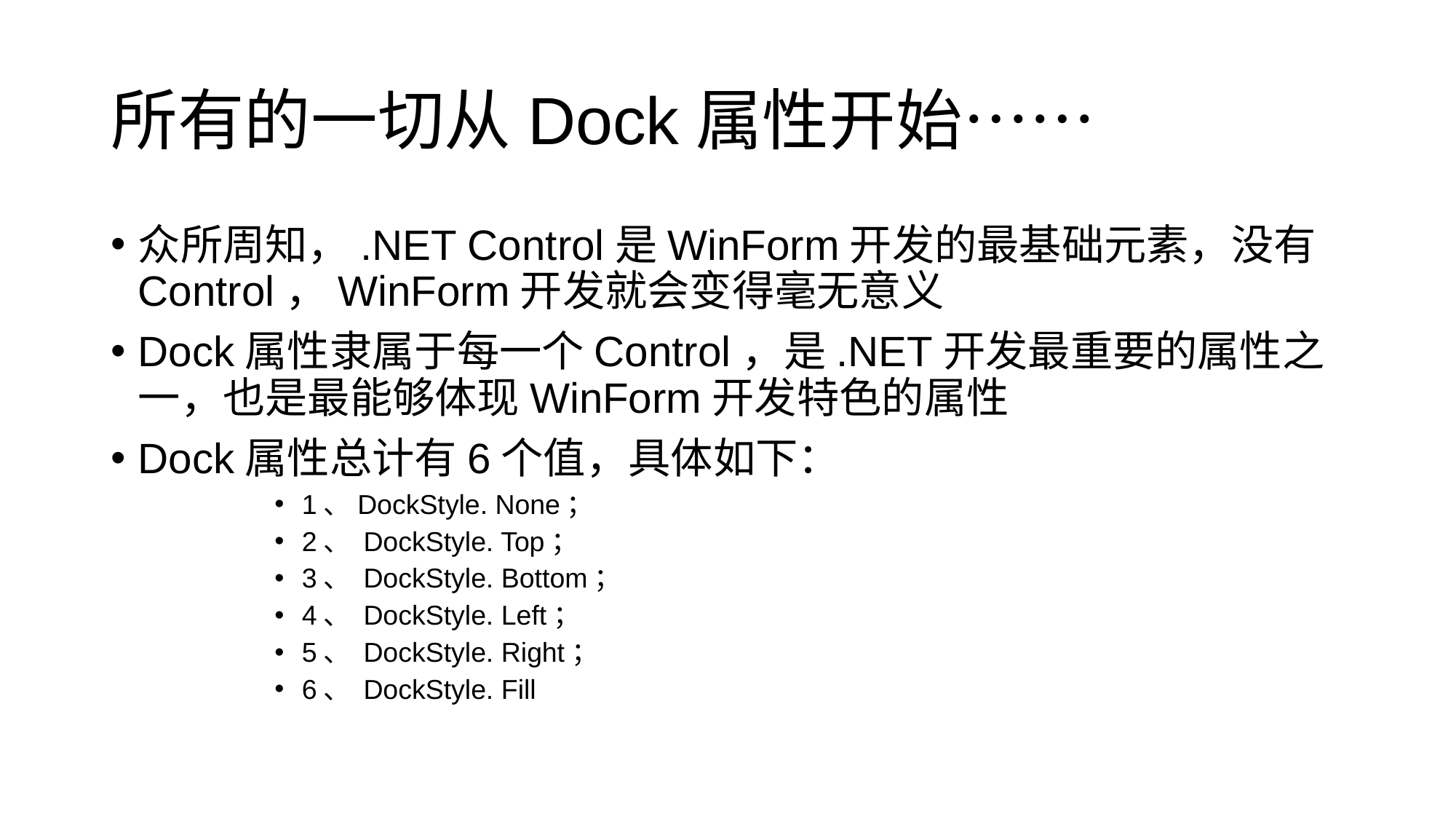

# 所有的一切从Dock属性开始……
众所周知，.NET Control是WinForm开发的最基础元素，没有Control，WinForm开发就会变得毫无意义
Dock属性隶属于每一个Control，是.NET开发最重要的属性之一，也是最能够体现WinForm开发特色的属性
Dock属性总计有6个值，具体如下：
1、DockStyle. None；
2、 DockStyle. Top；
3、 DockStyle. Bottom；
4、 DockStyle. Left；
5、 DockStyle. Right；
6、 DockStyle. Fill